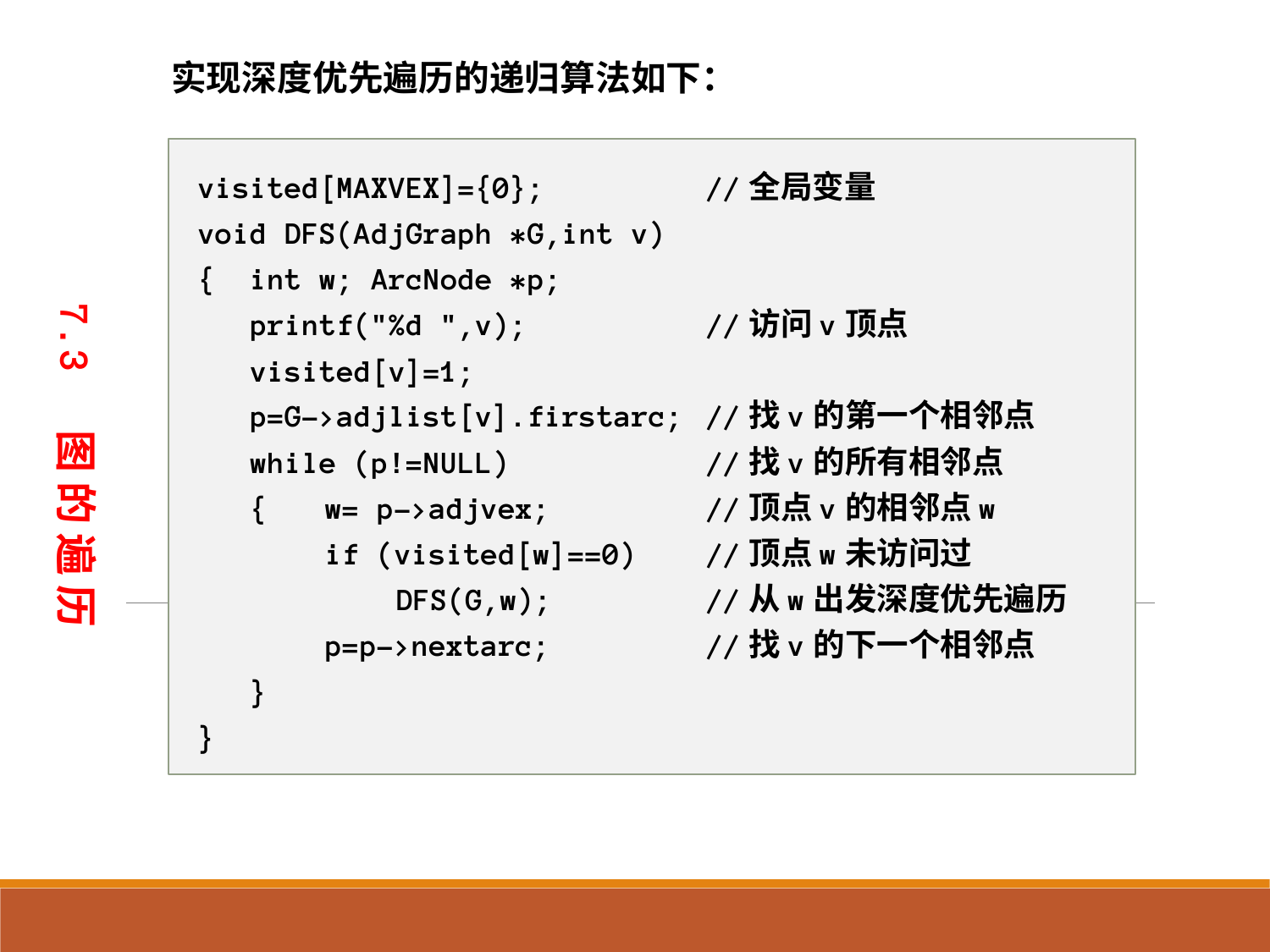

实现深度优先遍历的递归算法如下：
visited[MAXVEX]={0};		//全局变量
void DFS(AdjGraph *G,int v)
{  int w; ArcNode *p;
   printf("%d ",v);		//访问v顶点
   visited[v]=1;
   p=G->adjlist[v].firstarc;	//找v的第一个相邻点
   while (p!=NULL)		//找v的所有相邻点
   {	w= p->adjvex;		//顶点v的相邻点w
	if (visited[w]==0)	//顶点w未访问过
	　　DFS(G,w);		//从w出发深度优先遍历
	p=p->nextarc;		//找v的下一个相邻点
   }
}
7.3  图 的 遍 历